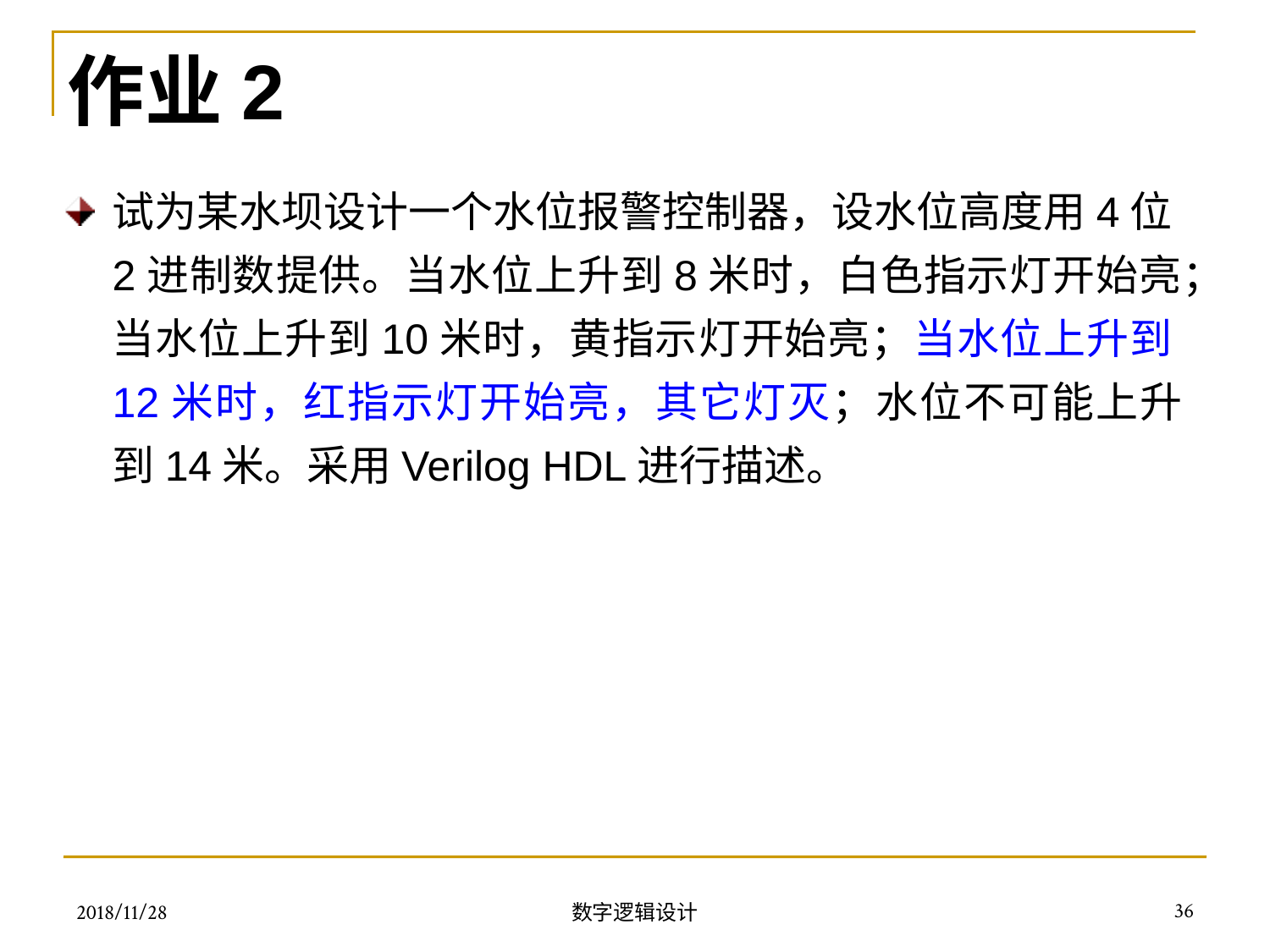

作业2
试为某水坝设计一个水位报警控制器，设水位高度用4位2进制数提供。当水位上升到8米时，白色指示灯开始亮；当水位上升到10米时，黄指示灯开始亮；当水位上升到12米时，红指示灯开始亮，其它灯灭；水位不可能上升到14米。采用Verilog HDL进行描述。
2018/11/28
36
数字逻辑设计